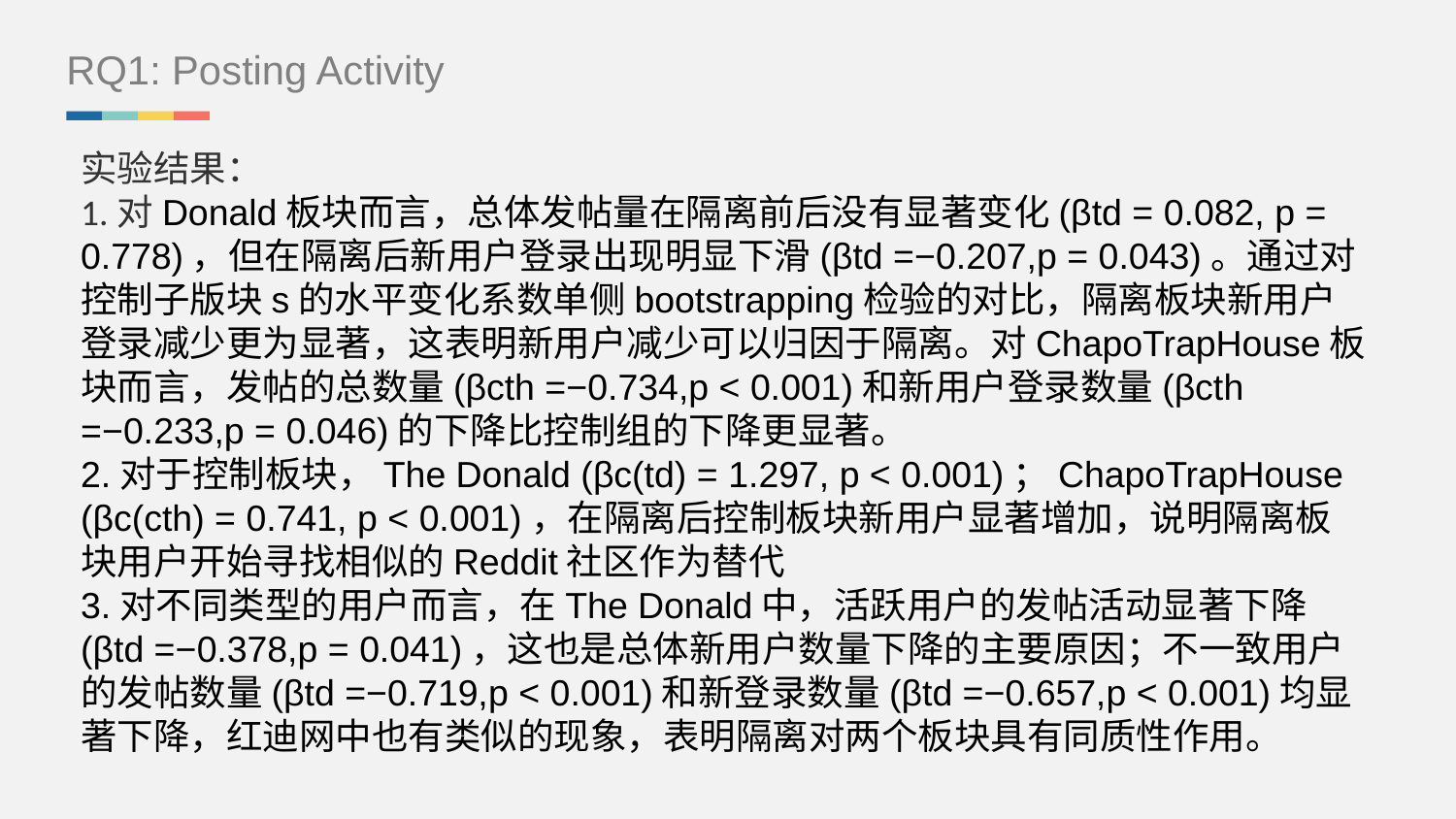

RQ1: Posting Activity

实验结果：
1.对Donald板块而言，总体发帖量在隔离前后没有显著变化(βtd = 0.082, p = 0.778)，但在隔离后新用户登录出现明显下滑(βtd =−0.207,p = 0.043)。通过对控制子版块s的水平变化系数单侧bootstrapping检验的对比，隔离板块新用户登录减少更为显著，这表明新用户减少可以归因于隔离。对ChapoTrapHouse板块而言，发帖的总数量(βcth =−0.734,p < 0.001)和新用户登录数量(βcth =−0.233,p = 0.046)的下降比控制组的下降更显著。
2.对于控制板块，The Donald (βc(td) = 1.297, p < 0.001)；ChapoTrapHouse (βc(cth) = 0.741, p < 0.001)，在隔离后控制板块新用户显著增加，说明隔离板块用户开始寻找相似的Reddit社区作为替代
3.对不同类型的用户而言，在The Donald中，活跃用户的发帖活动显著下降(βtd =−0.378,p = 0.041)，这也是总体新用户数量下降的主要原因；不一致用户的发帖数量(βtd =−0.719,p < 0.001)和新登录数量(βtd =−0.657,p < 0.001)均显著下降，红迪网中也有类似的现象，表明隔离对两个板块具有同质性作用。